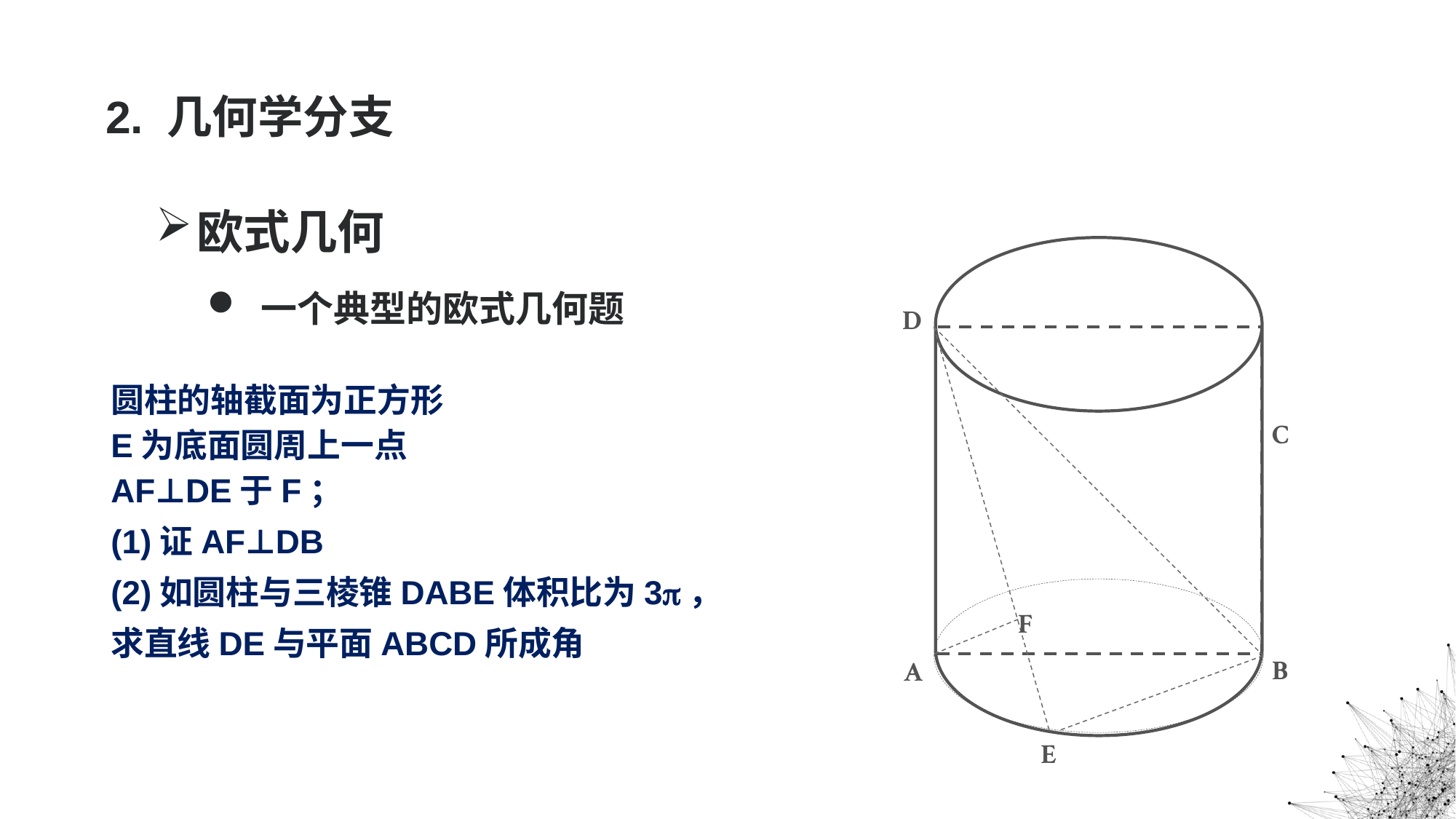

# 2. 几何学分支
欧式几何
一个典型的欧式几何题

圆柱的轴截面为正方形
E为底面圆周上一点
AF⊥DE于F；
(1)证AF⊥DB
(2)如圆柱与三棱锥DABE体积比为3π，
求直线DE与平面ABCD所成角

D

C

F
B
A
E